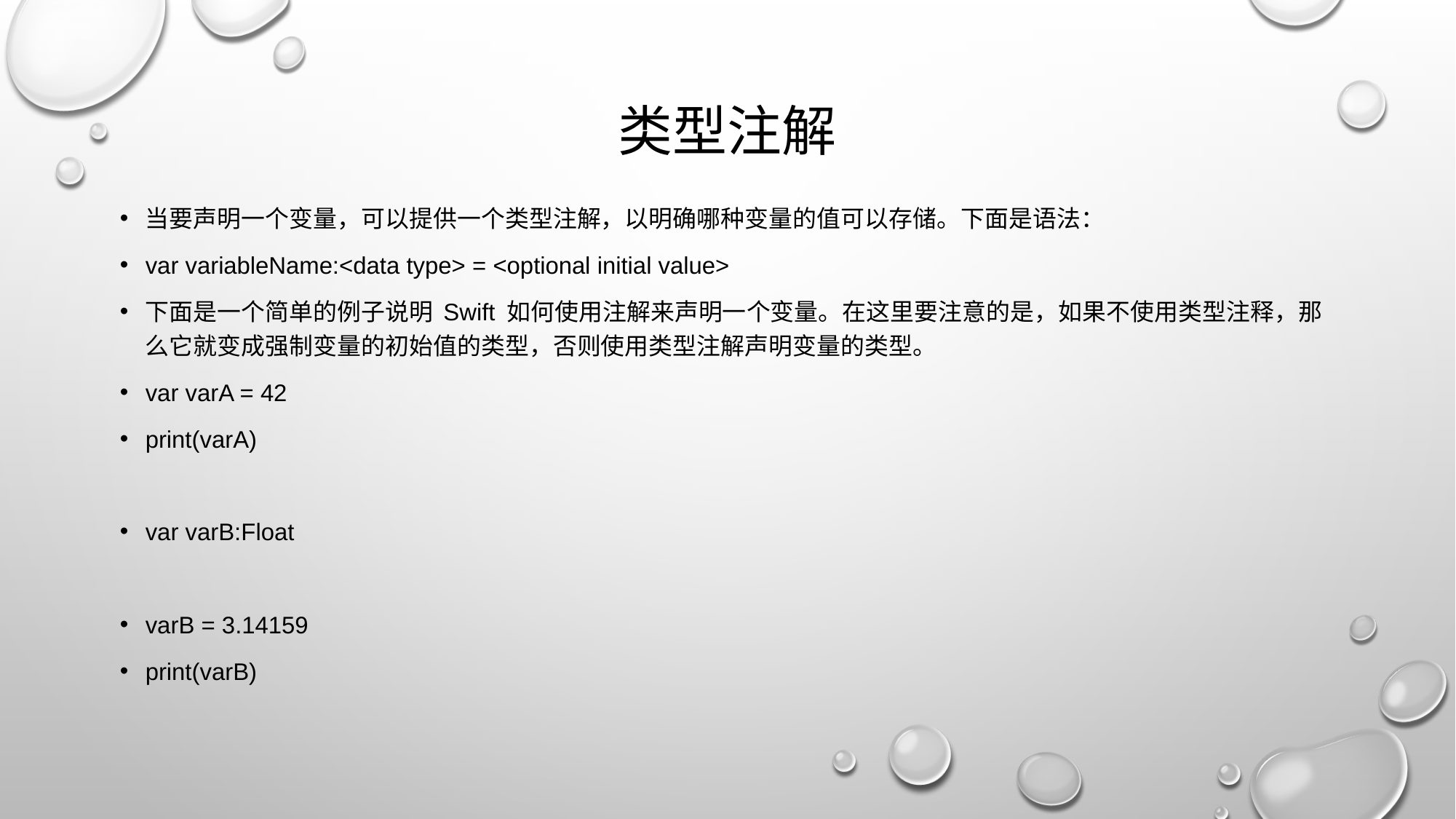

# 类型注解
当要声明一个变量，可以提供一个类型注解，以明确哪种变量的值可以存储。下面是语法：
var variableName:<data type> = <optional initial value>
下面是一个简单的例子说明 Swift 如何使用注解来声明一个变量。在这里要注意的是，如果不使用类型注释，那么它就变成强制变量的初始值的类型，否则使用类型注解声明变量的类型。
var varA = 42
print(varA)

var varB:Float

varB = 3.14159
print(varB)